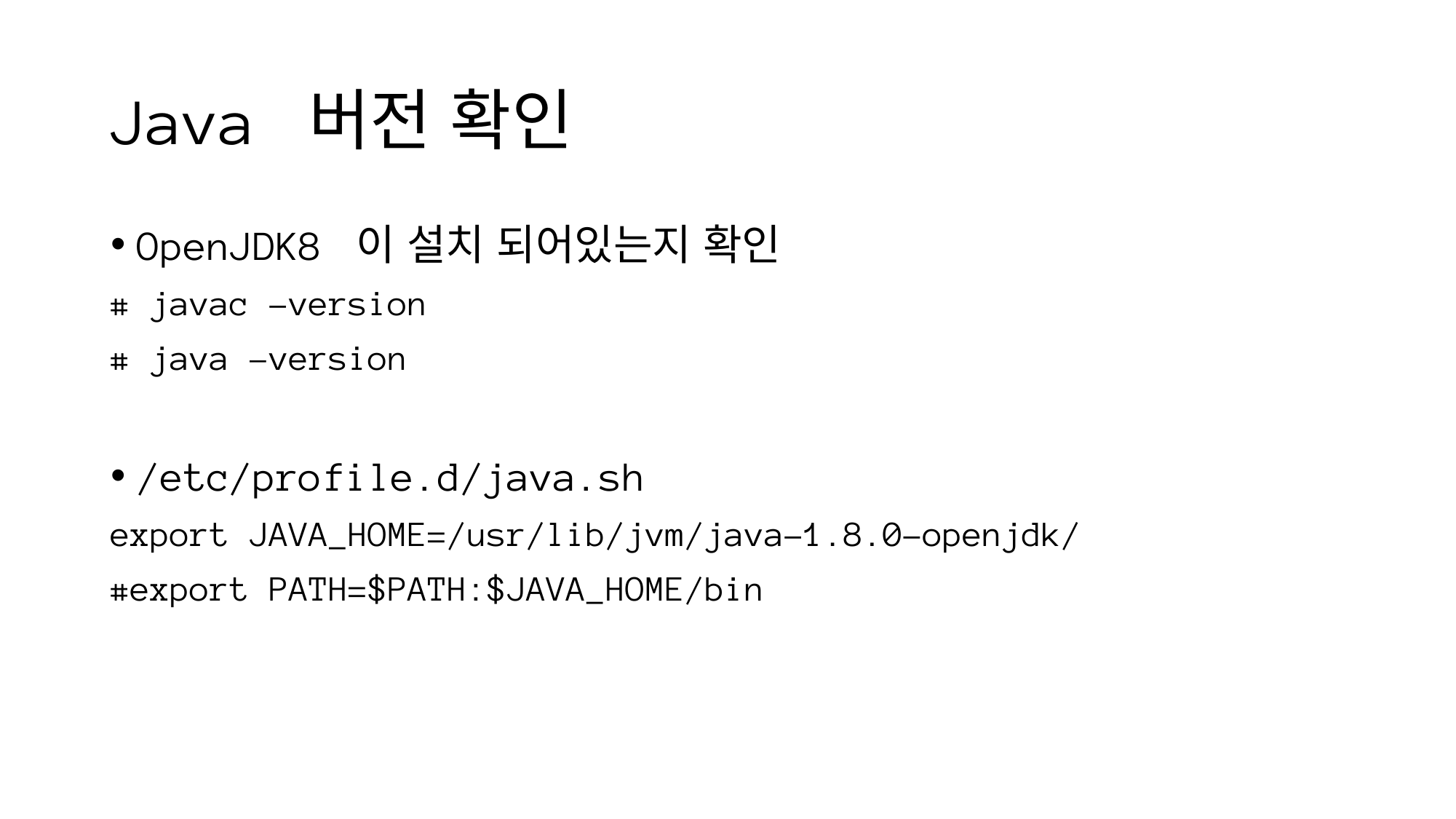

# Java 버전 확인
OpenJDK8 이 설치 되어있는지 확인
# javac -version
# java –version

/etc/profile.d/java.sh
export JAVA_HOME=/usr/lib/jvm/java-1.8.0-openjdk/
#export PATH=$PATH:$JAVA_HOME/bin